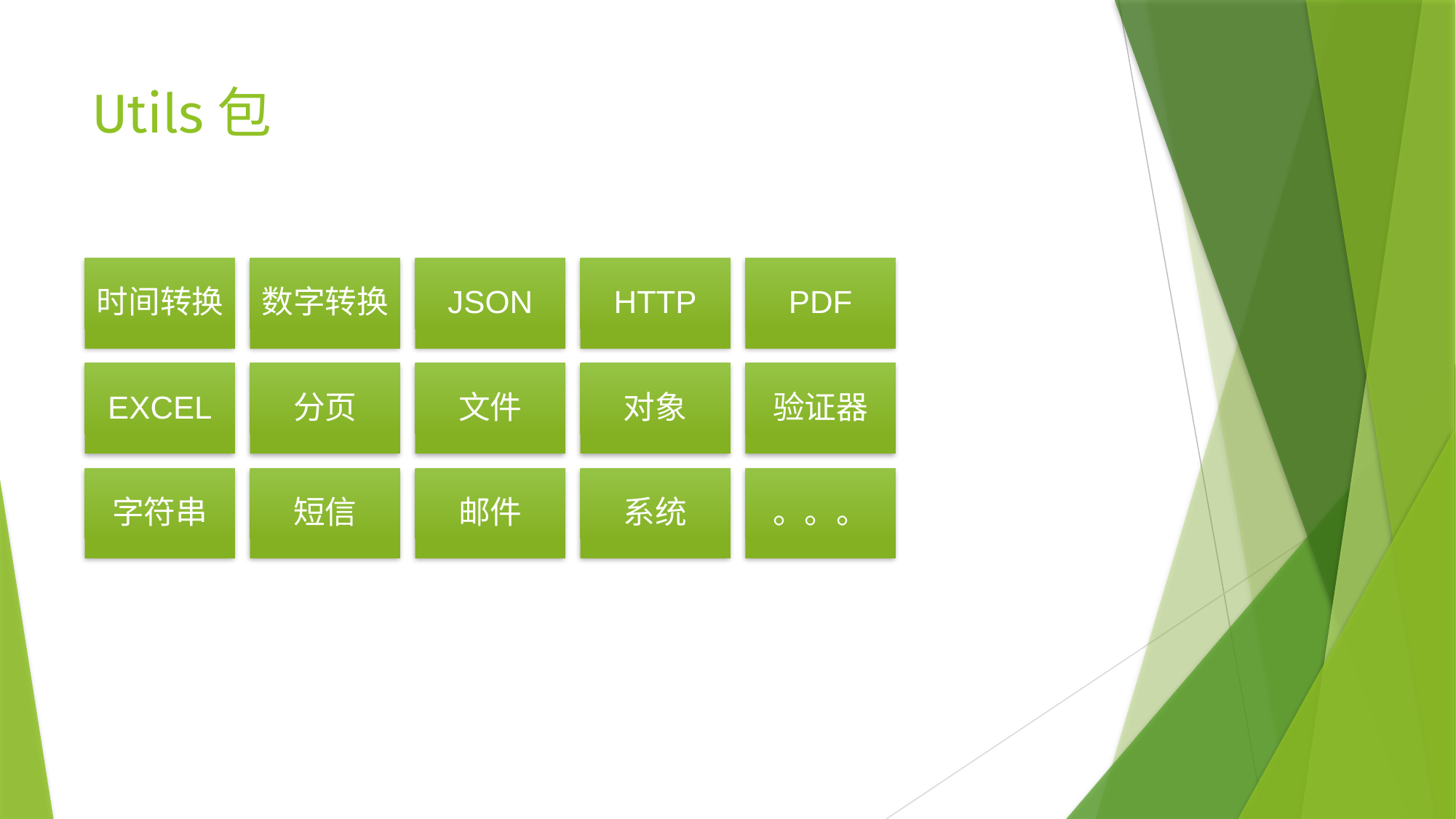

# Utils包
时间转换
数字转换
JSON
HTTP
PDF
EXCEL
分页
文件
对象
验证器
字符串
短信
邮件
系统
。。。